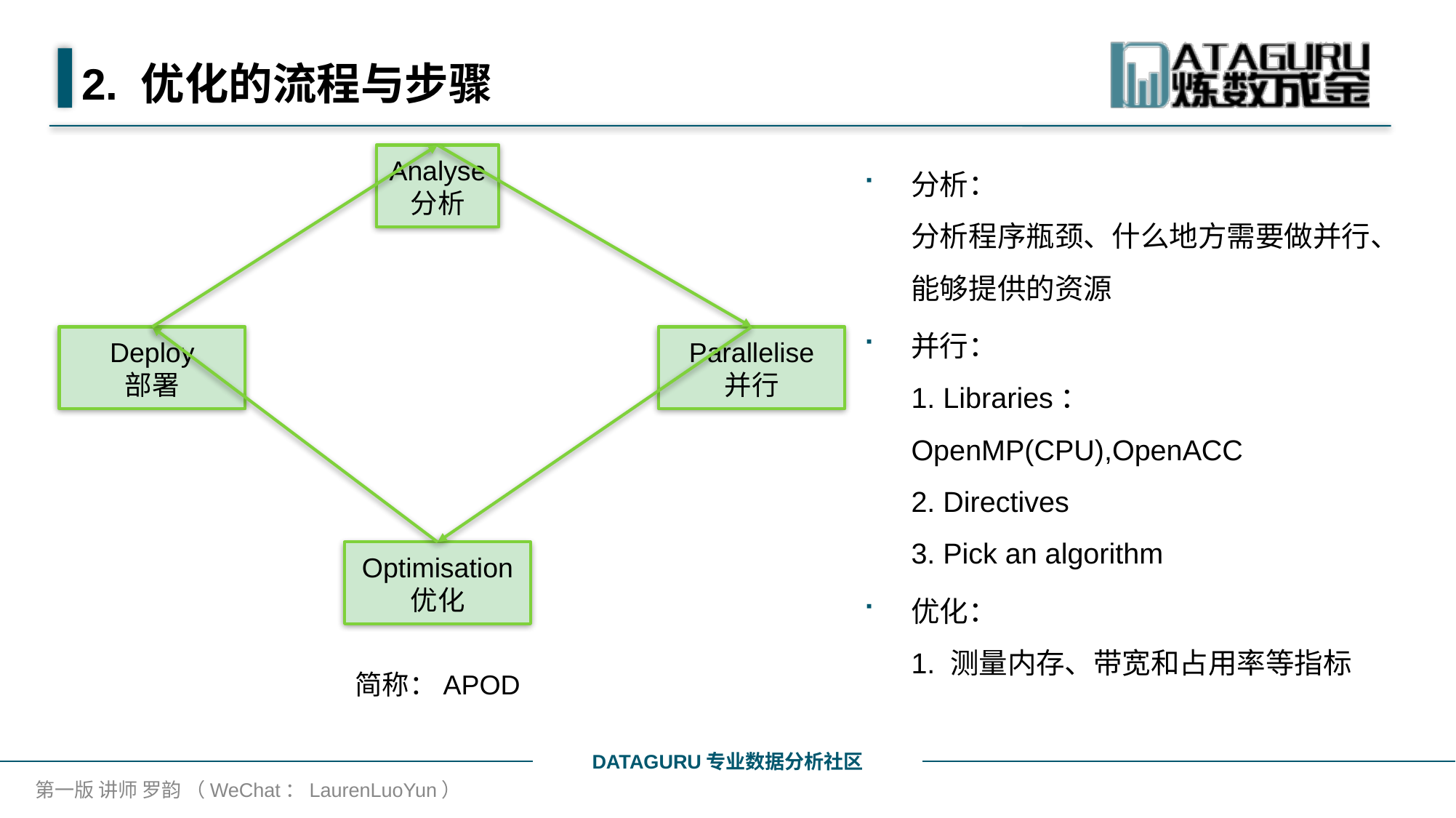

# 2. 优化的流程与步骤
分析：
分析程序瓶颈、什么地方需要做并行、能够提供的资源
并行：
1. Libraries：OpenMP(CPU),OpenACC
2. Directives
3. Pick an algorithm
优化：
1. 测量内存、带宽和占用率等指标
Analyse
分析
Deploy
部署
Parallelise
并行
Optimisation
优化
简称：APOD